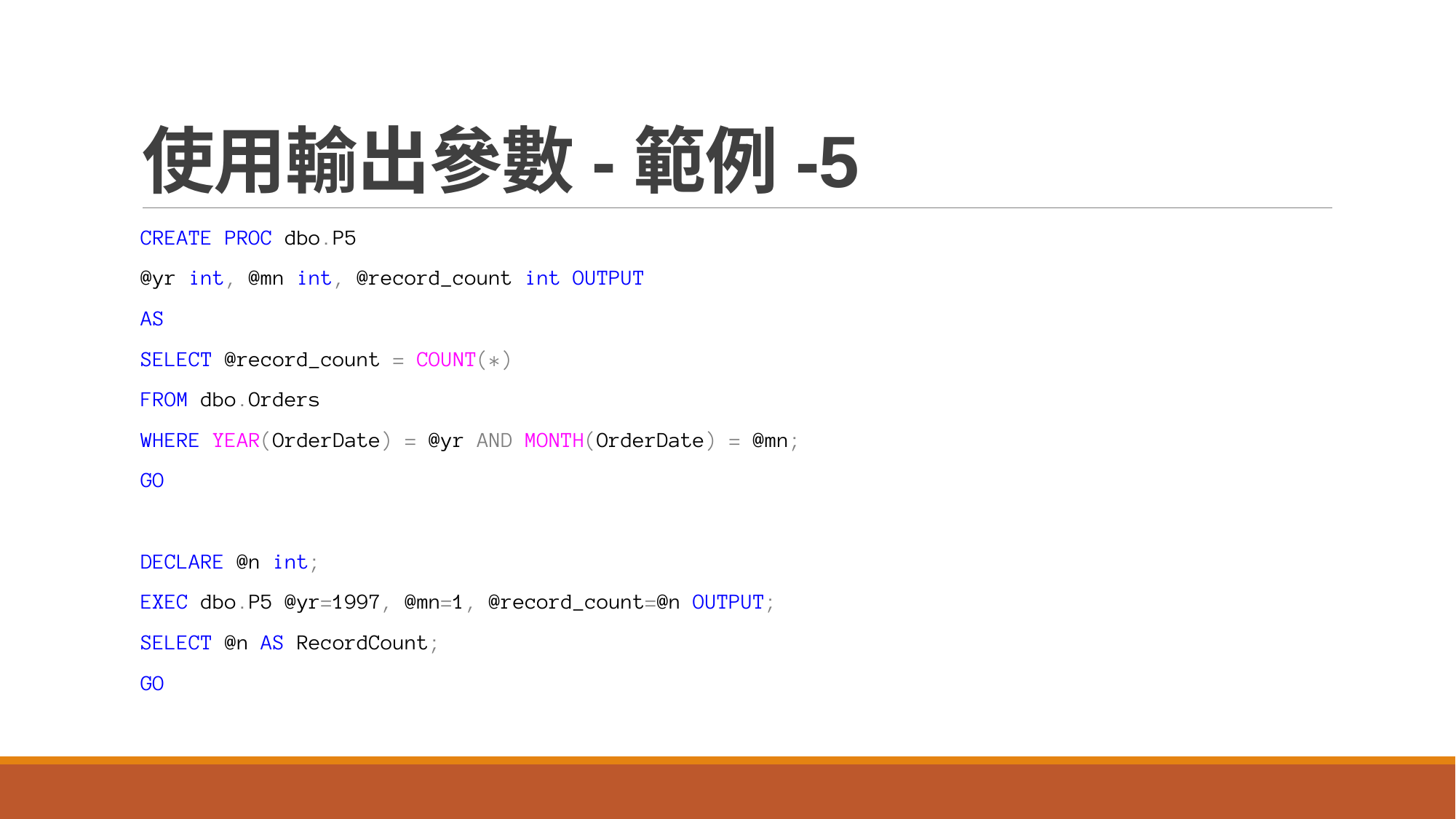

# 使用輸出參數-範例-5
CREATE PROC dbo.P5
@yr int, @mn int, @record_count int OUTPUT
AS
SELECT @record_count = COUNT(*)
FROM dbo.Orders
WHERE YEAR(OrderDate) = @yr AND MONTH(OrderDate) = @mn;
GO

DECLARE @n int;
EXEC dbo.P5 @yr=1997, @mn=1, @record_count=@n OUTPUT;
SELECT @n AS RecordCount;
GO